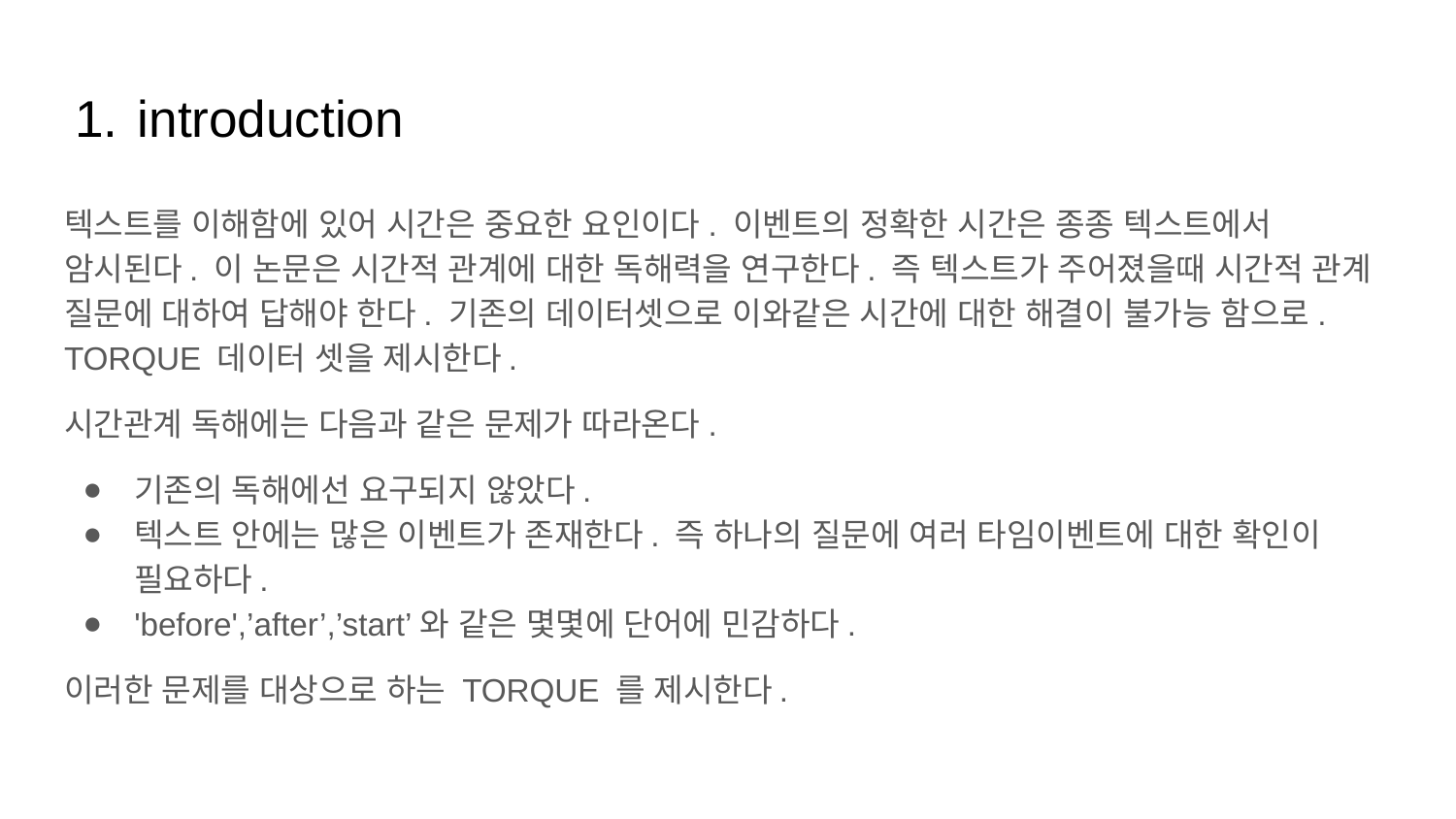

# introduction
텍스트를 이해함에 있어 시간은 중요한 요인이다. 이벤트의 정확한 시간은 종종 텍스트에서 암시된다. 이 논문은 시간적 관계에 대한 독해력을 연구한다. 즉 텍스트가 주어졌을때 시간적 관계 질문에 대하여 답해야 한다. 기존의 데이터셋으로 이와같은 시간에 대한 해결이 불가능 함으로. TORQUE 데이터 셋을 제시한다.
시간관계 독해에는 다음과 같은 문제가 따라온다.
기존의 독해에선 요구되지 않았다.
텍스트 안에는 많은 이벤트가 존재한다. 즉 하나의 질문에 여러 타임이벤트에 대한 확인이 필요하다.
'before',’after’,’start’와 같은 몇몇에 단어에 민감하다.
이러한 문제를 대상으로 하는 TORQUE 를 제시한다.